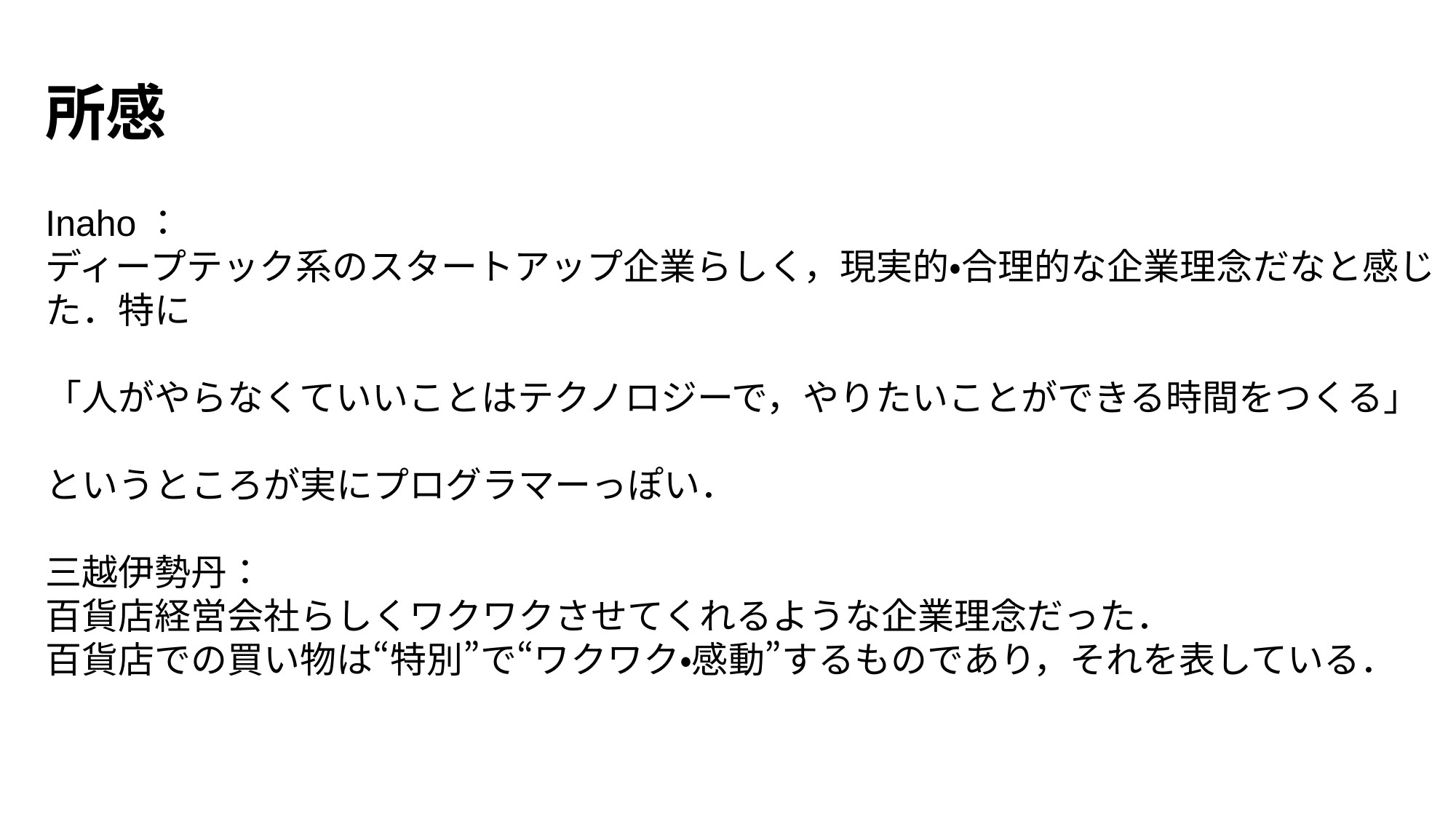

所感
Inaho：
ディープテック系のスタートアップ企業らしく，現実的・合理的な企業理念だなと感じた．特に

「人がやらなくていいことはテクノロジーで，やりたいことができる時間をつくる」

というところが実にプログラマーっぽい．

三越伊勢丹：
百貨店経営会社らしくワクワクさせてくれるような企業理念だった．
百貨店での買い物は“特別”で“ワクワク・感動”するものであり，それを表している．